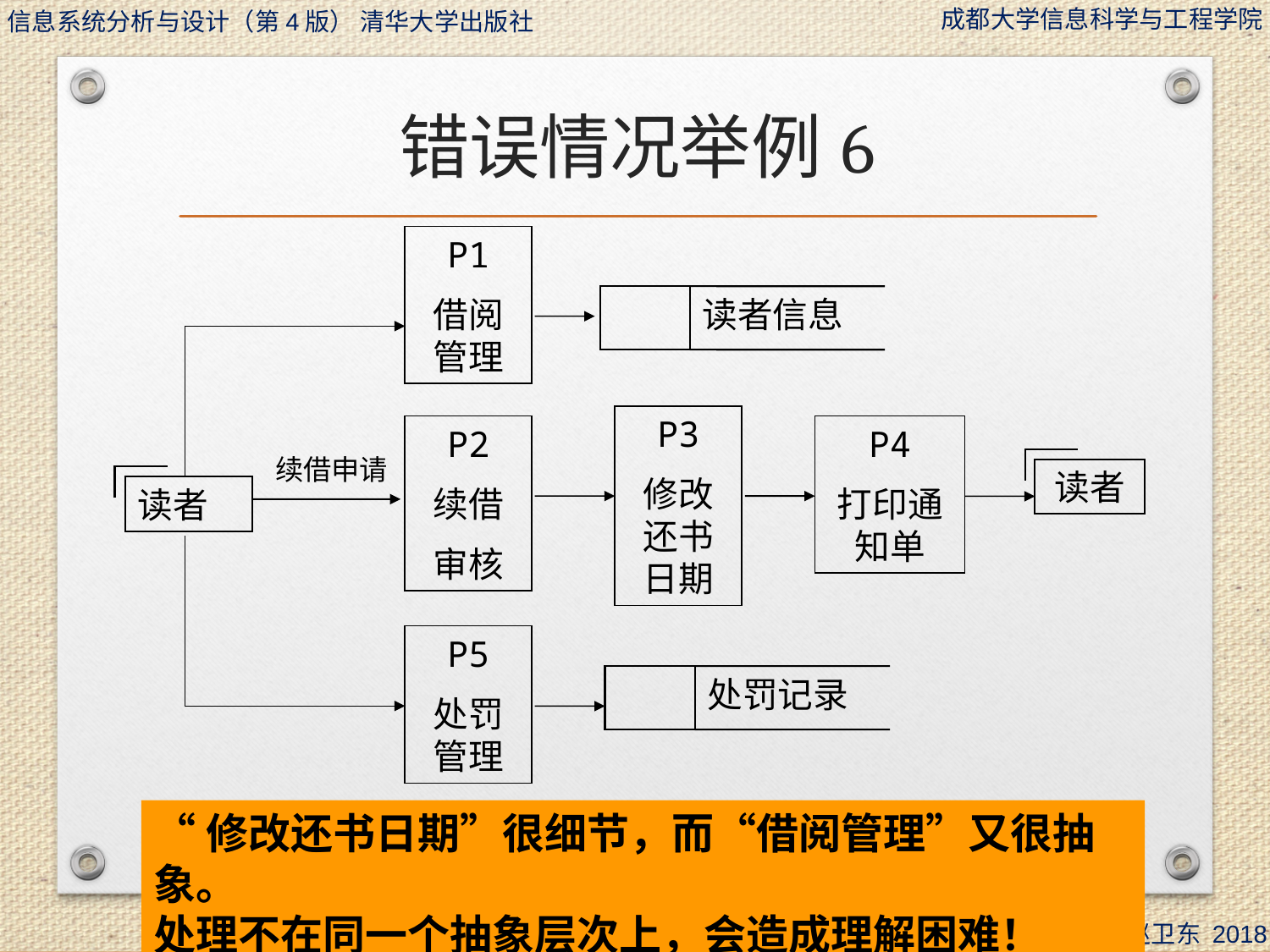

# 错误情况举例6
P1
借阅管理

读者信息

P3
修改还书日期
P2
续借
审核
P4
打印通知单
续借申请

读者

读者

P5
处罚管理

处罚记录

“修改还书日期”很细节，而“借阅管理”又很抽象。
处理不在同一个抽象层次上，会造成理解困难！